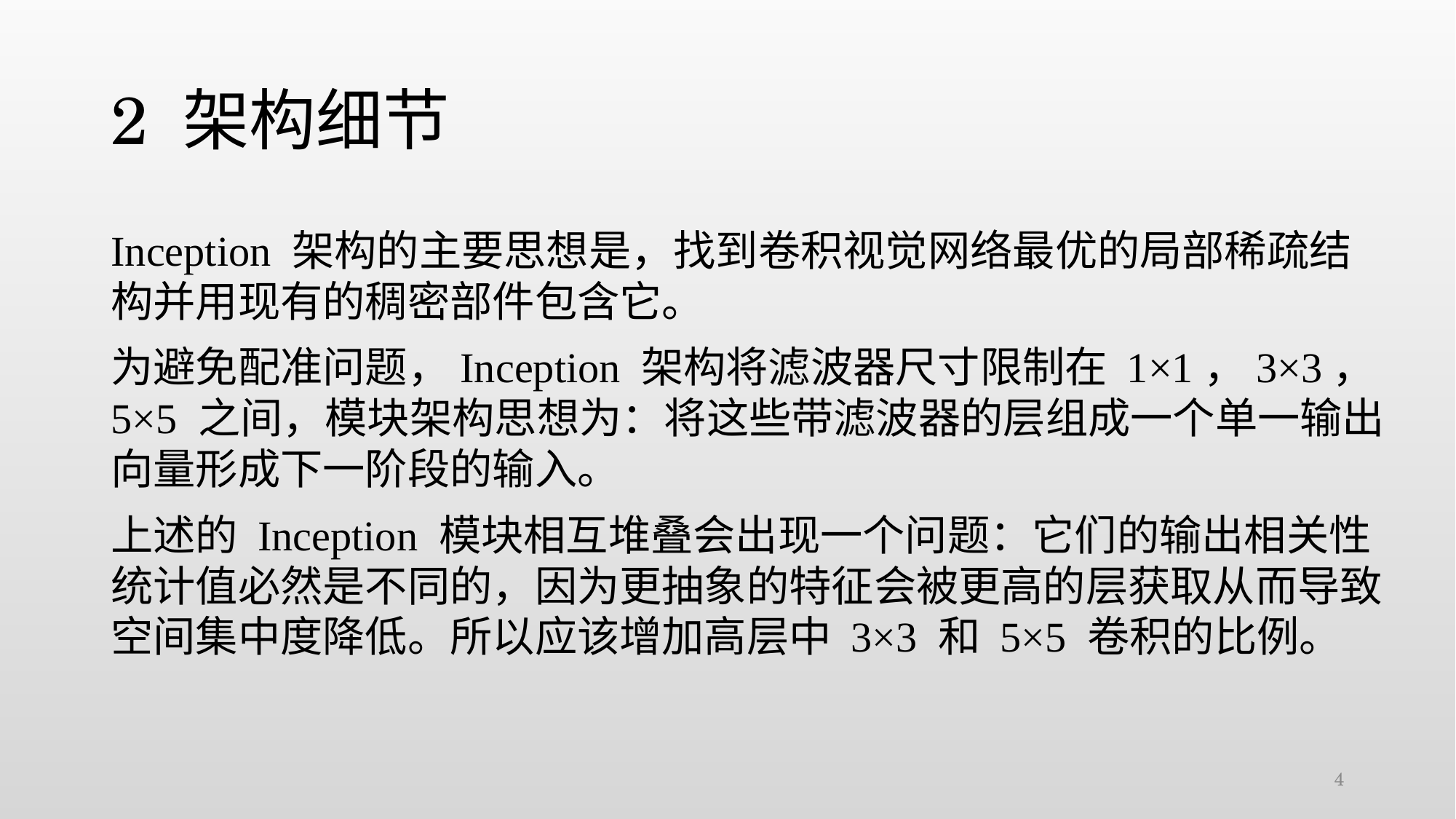

# 2 架构细节
Inception 架构的主要思想是，找到卷积视觉网络最优的局部稀疏结构并用现有的稠密部件包含它。
为避免配准问题，Inception 架构将滤波器尺寸限制在 1×1，3×3，5×5 之间，模块架构思想为：将这些带滤波器的层组成一个单一输出向量形成下一阶段的输入。
上述的 Inception 模块相互堆叠会出现一个问题：它们的输出相关性统计值必然是不同的，因为更抽象的特征会被更高的层获取从而导致空间集中度降低。所以应该增加高层中 3×3 和 5×5 卷积的比例。
4